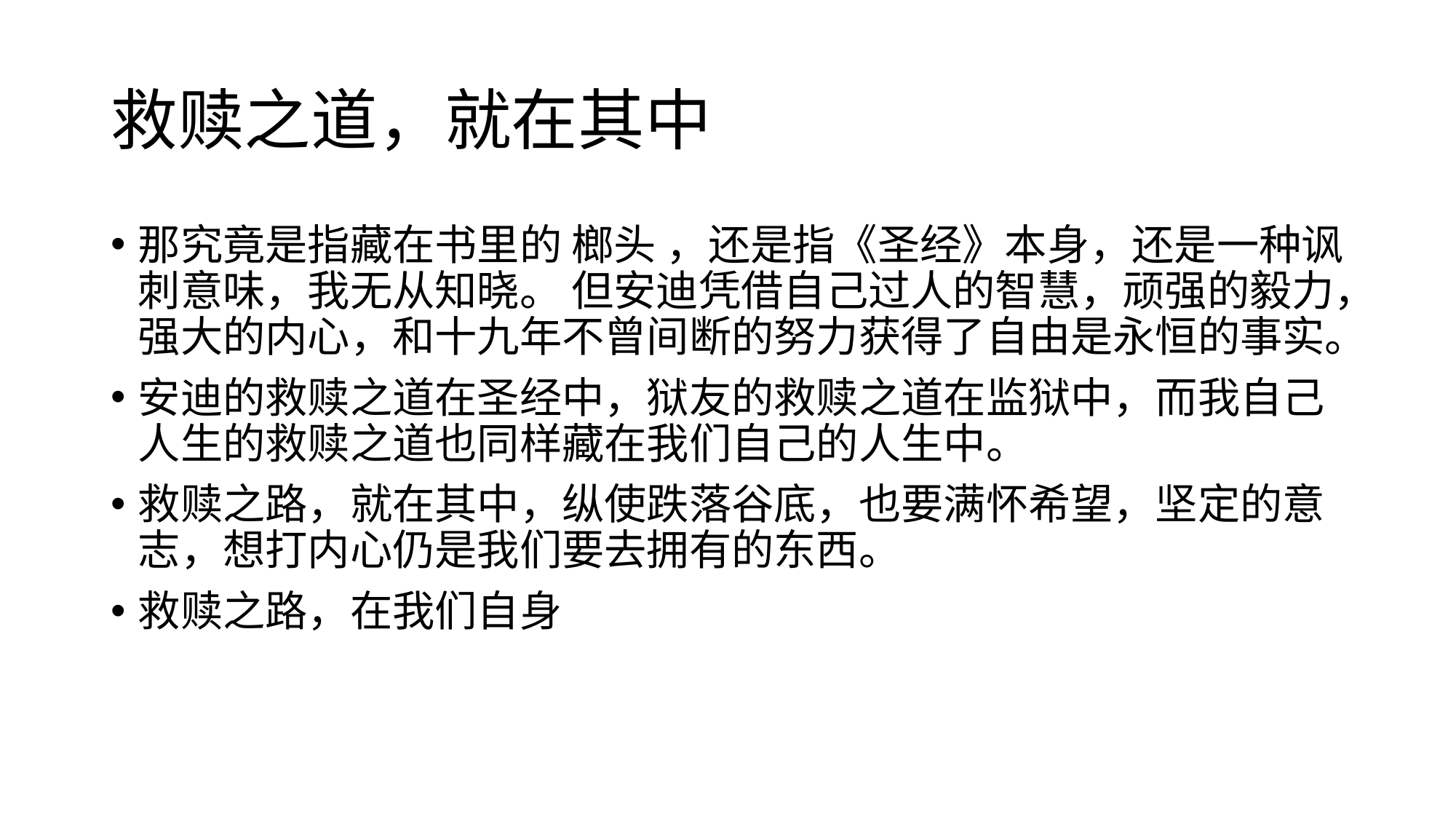

# 救赎之道，就在其中
那究竟是指藏在书里的 榔头 ，还是指《圣经》本身，还是一种讽刺意味，我无从知晓。 但安迪凭借自己过人的智慧，顽强的毅力，强大的内心，和十九年不曾间断的努力获得了自由是永恒的事实。
安迪的救赎之道在圣经中，狱友的救赎之道在监狱中，而我自己人生的救赎之道也同样藏在我们自己的人生中。
救赎之路，就在其中，纵使跌落谷底，也要满怀希望，坚定的意志，想打内心仍是我们要去拥有的东西。
救赎之路，在我们自身